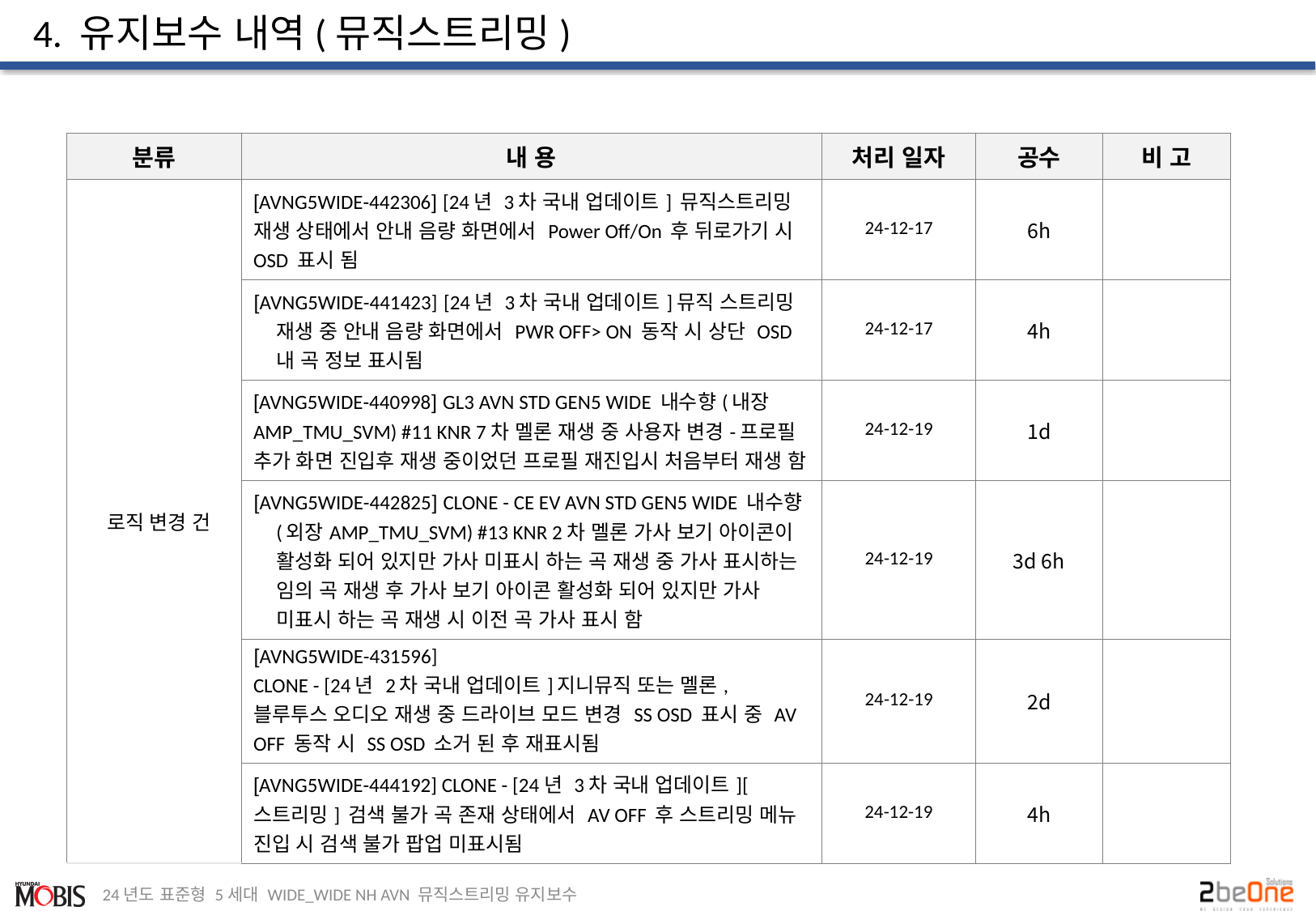

# 4. 유지보수 내역(뮤직스트리밍)
| 분류 | 내 용 | 처리 일자 | 공수 | 비 고 |
| --- | --- | --- | --- | --- |
| 로직 변경 건 | [AVNG5WIDE-442306] [24년 3차 국내 업데이트] 뮤직스트리밍 재생 상태에서 안내 음량 화면에서 Power Off/On 후 뒤로가기 시 OSD 표시 됨 | 24-12-17 | 6h |  |
|  | [AVNG5WIDE-441423] [24년 3차 국내 업데이트]뮤직 스트리밍 재생 중 안내 음량 화면에서 PWR OFF> ON 동작 시 상단 OSD 내 곡 정보 표시됨 | 24-12-17 | 4h |  |
|  | [AVNG5WIDE-440998] GL3 AVN STD GEN5 WIDE 내수향(내장AMP\_TMU\_SVM) #11 KNR 7차 멜론 재생 중 사용자 변경-프로필 추가 화면 진입후 재생 중이었던 프로필 재진입시 처음부터 재생 함 | 24-12-19 | 1d |  |
|  | [AVNG5WIDE-442825] CLONE - CE EV AVN STD GEN5 WIDE 내수향(외장AMP\_TMU\_SVM) #13 KNR 2차 멜론 가사 보기 아이콘이 활성화 되어 있지만 가사 미표시 하는 곡 재생 중 가사 표시하는 임의 곡 재생 후 가사 보기 아이콘 활성화 되어 있지만 가사 미표시 하는 곡 재생 시 이전 곡 가사 표시 함 | 24-12-19 | 3d 6h |  |
|  | [AVNG5WIDE-431596] CLONE - [24년 2차 국내 업데이트]지니뮤직 또는 멜론, 블루투스 오디오 재생 중 드라이브 모드 변경 SS OSD 표시 중 AV OFF 동작 시 SS OSD 소거 된 후 재표시됨 | 24-12-19 | 2d |  |
|  | [AVNG5WIDE-444192] CLONE - [24년 3차 국내 업데이트][스트리밍] 검색 불가 곡 존재 상태에서 AV OFF 후 스트리밍 메뉴 진입 시 검색 불가 팝업 미표시됨 | 24-12-19 | 4h |  |
24년도 표준형 5세대 WIDE_WIDE NH AVN 뮤직스트리밍 유지보수